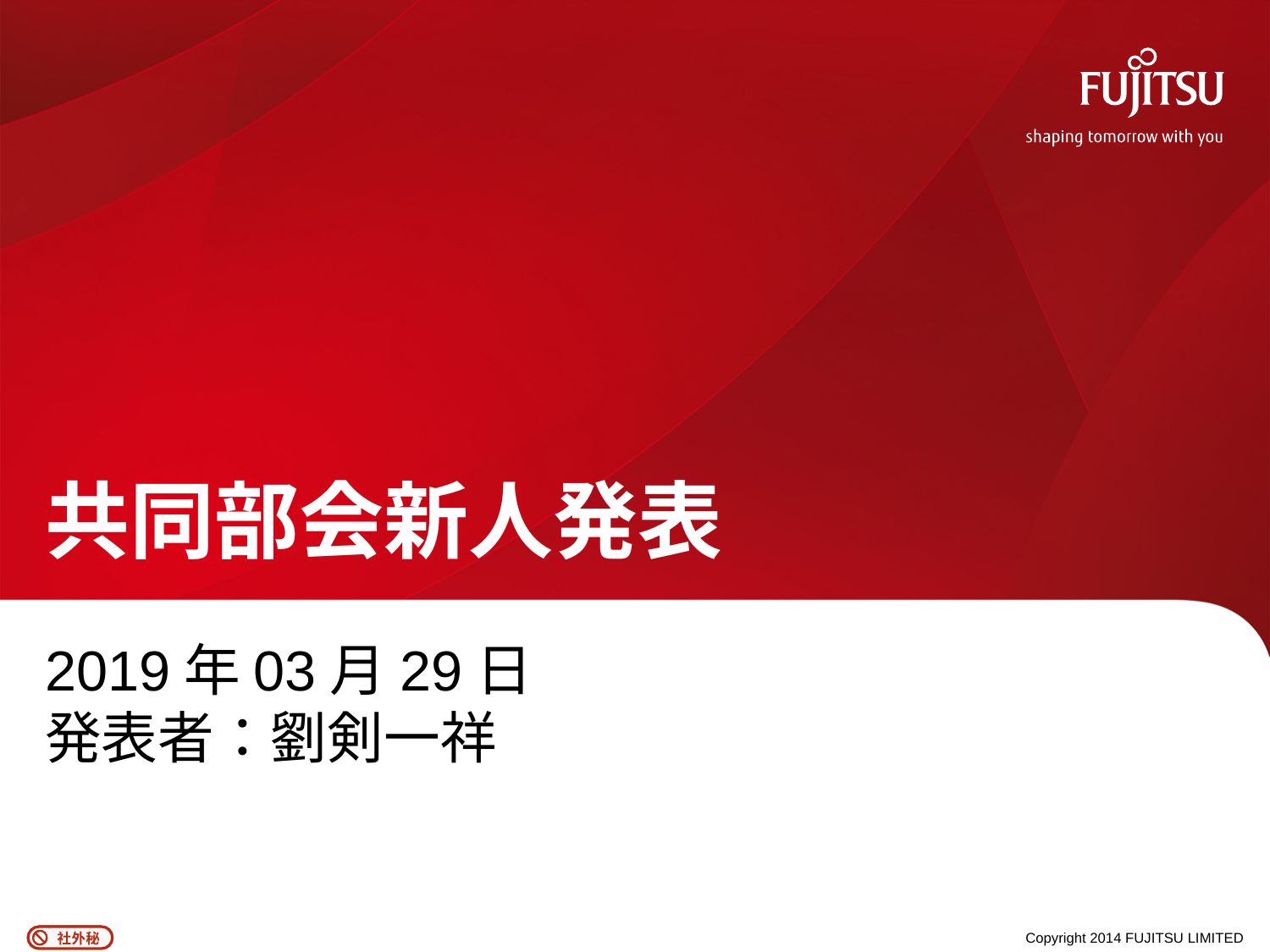

# 共同部会新人発表
2019年03月29日
発表者：劉剣一祥
Copyright 2014 FUJITSU LIMITED